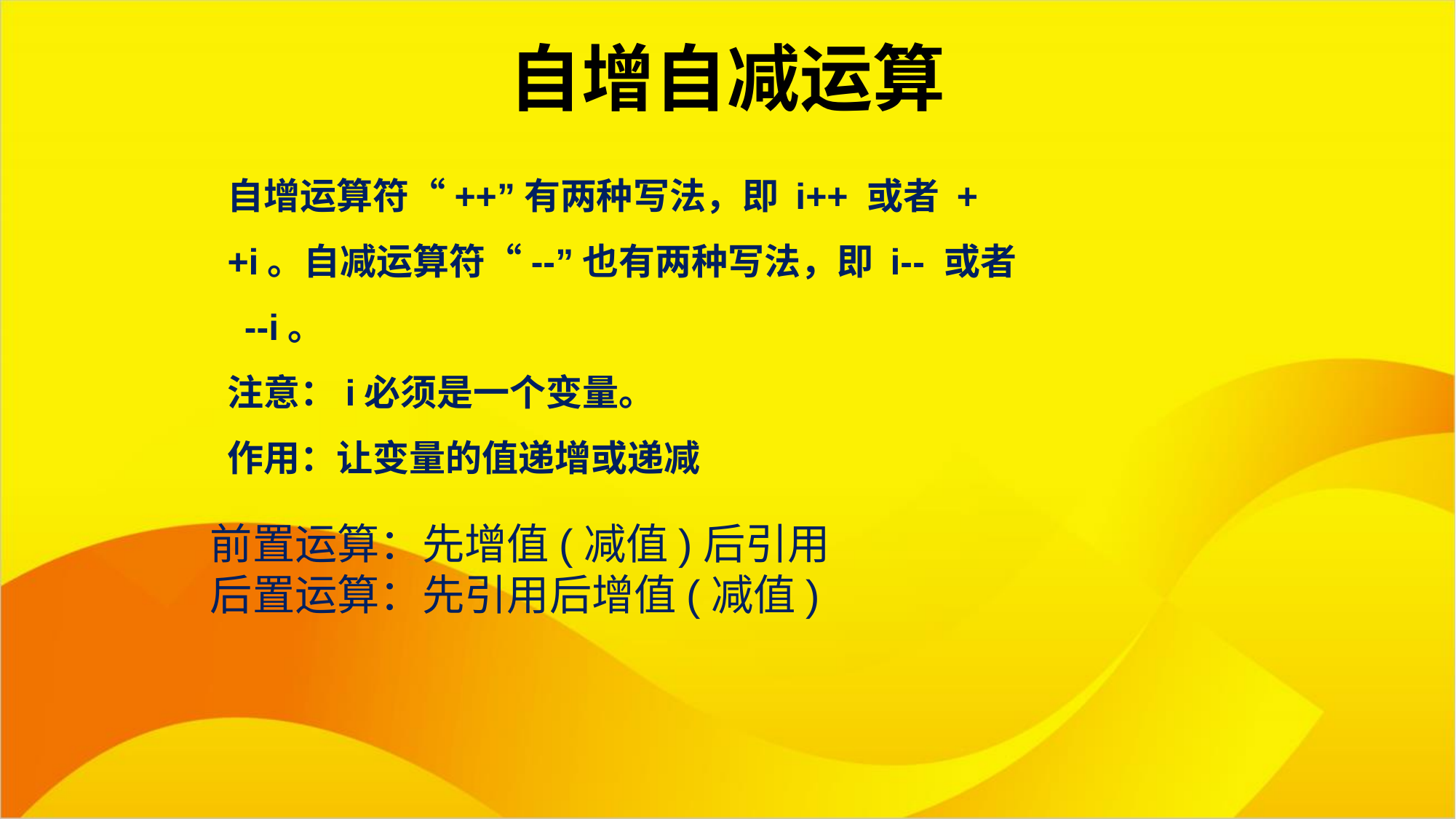

自增自减运算
自增运算符“++”有两种写法，即 i++ 或者 ++i。自减运算符“--”也有两种写法，即 i-- 或者 --i。
注意：i必须是一个变量。
作用：让变量的值递增或递减
前置运算：先增值(减值)后引用
后置运算：先引用后增值(减值)